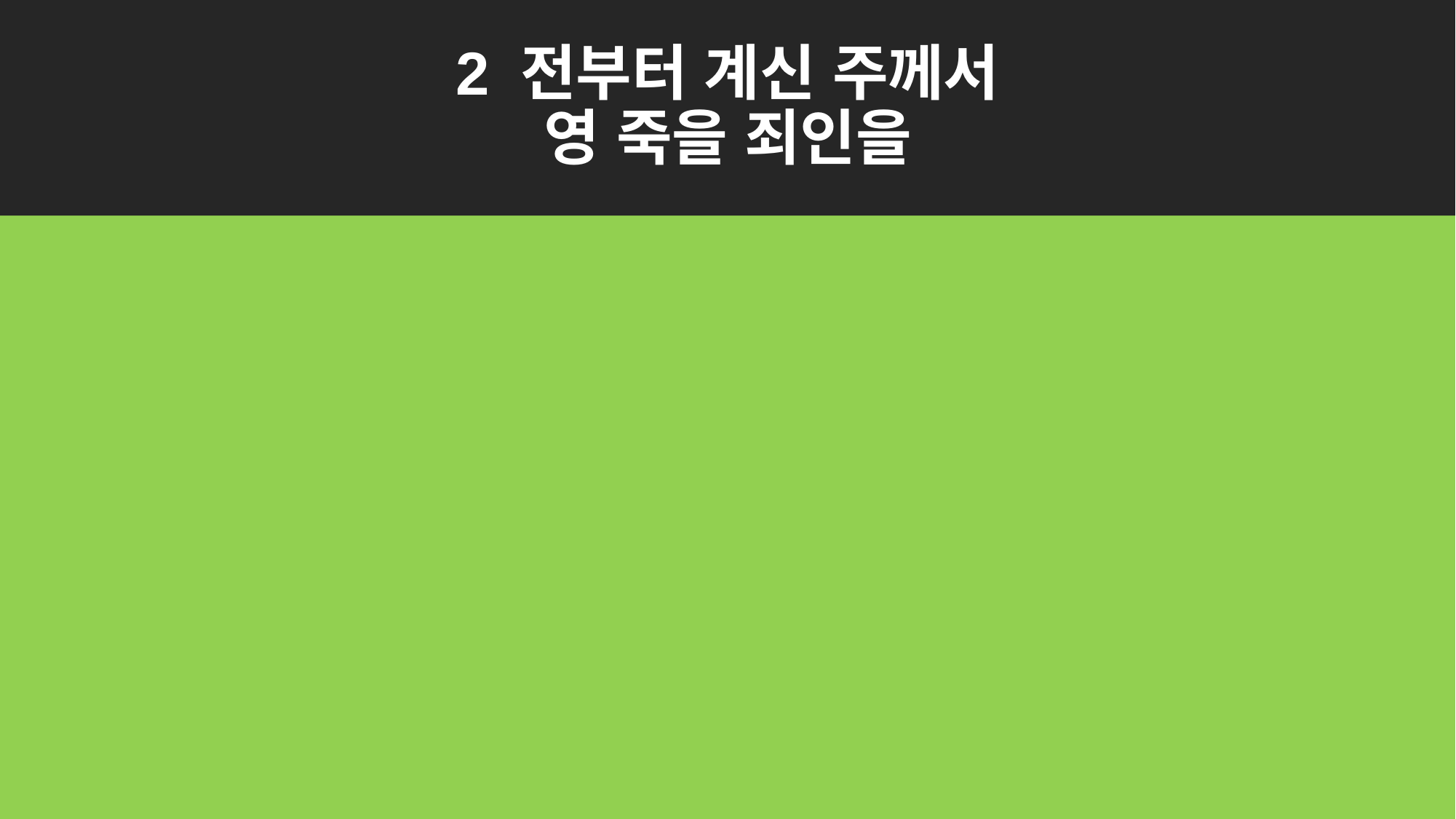

# 2 전부터 계신 주께서 영 죽을 죄인을